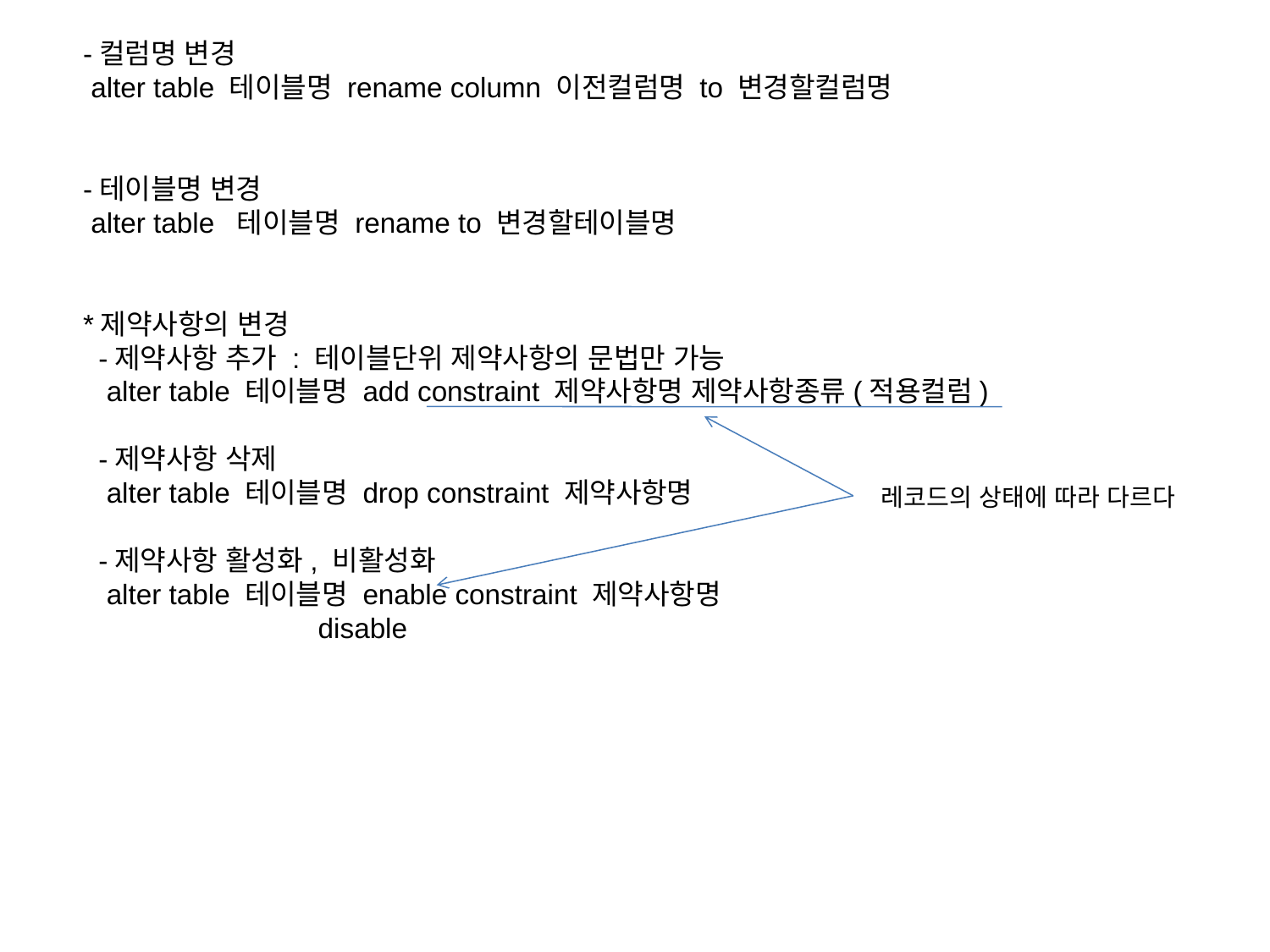

-컬럼명 변경
 alter table 테이블명 rename column 이전컬럼명 to 변경할컬럼명

-테이블명 변경
 alter table  테이블명 rename to 변경할테이블명

*제약사항의 변경
  -제약사항 추가 : 테이블단위 제약사항의 문법만 가능
   alter table 테이블명 add constraint 제약사항명 제약사항종류(적용컬럼)

  -제약사항 삭제
   alter table 테이블명 drop constraint 제약사항명

  -제약사항 활성화, 비활성화
   alter table 테이블명 enable constraint 제약사항명
                              disable

레코드의 상태에 따라 다르다